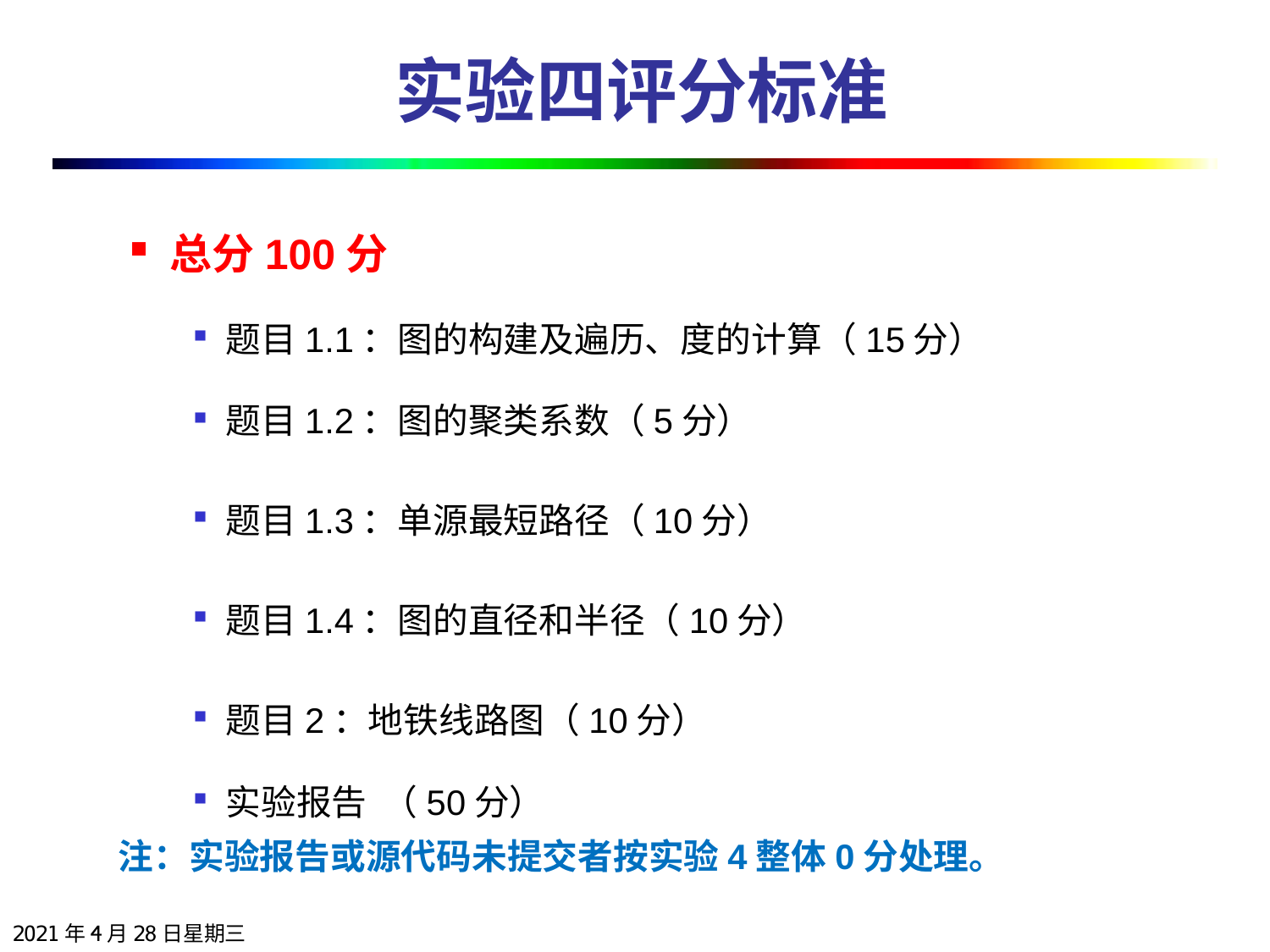

# 实验四评分标准

总分100分

题目1.1：图的构建及遍历、度的计算（15分）

题目1.2：图的聚类系数（5分）

题目1.3：单源最短路径（10分）

题目1.4：图的直径和半径（10分）

题目2：地铁线路图（10分）

实验报告  （50分）

注：实验报告或源代码未提交者按实验4整体0分处理。
2021年4月28日星期三